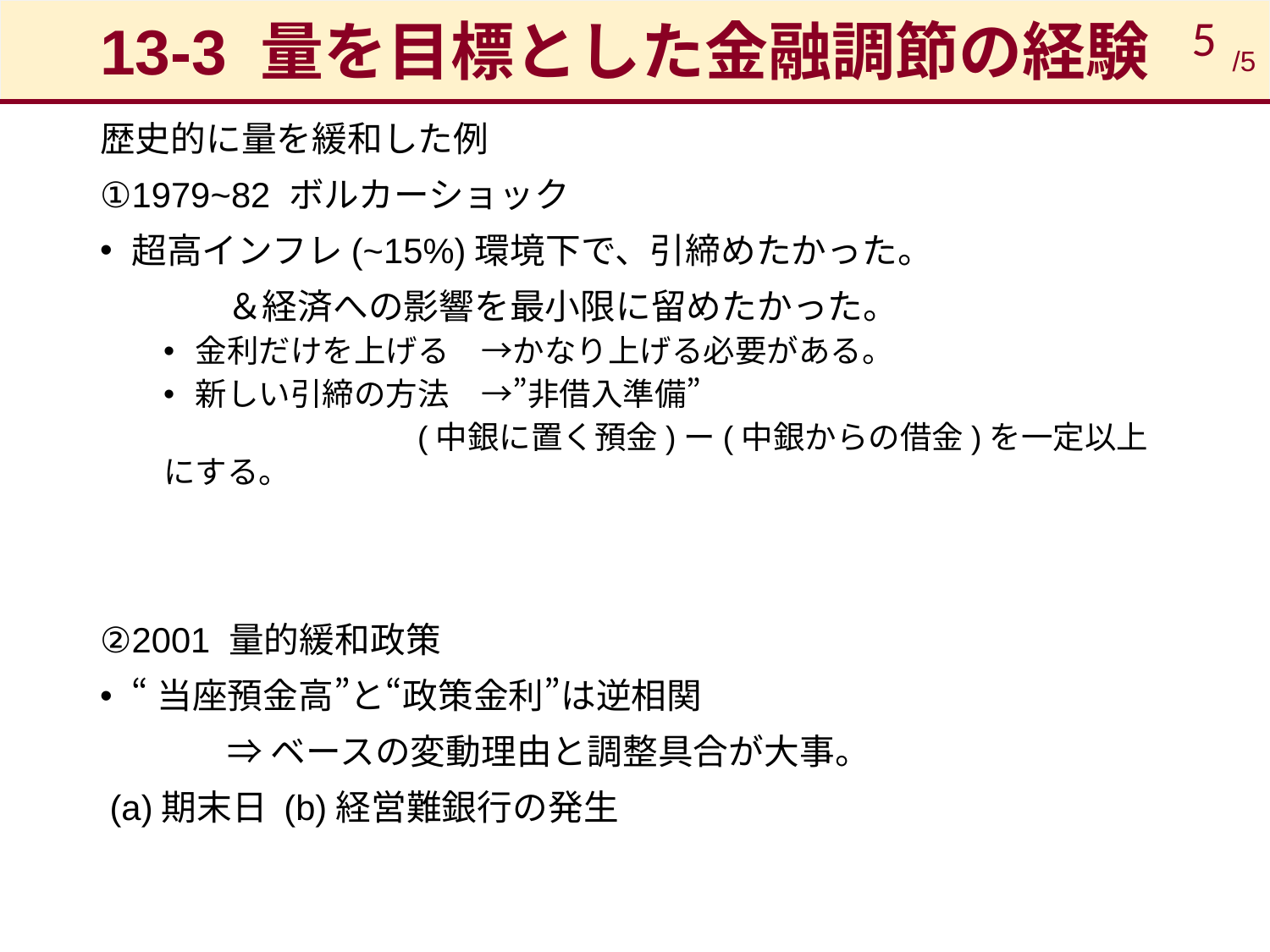

# 13-3 量を目標とした金融調節の経験
5
/5
歴史的に量を緩和した例
①1979~82 ボルカーショック
超高インフレ(~15%)環境下で、引締めたかった。
	＆経済への影響を最小限に留めたかった。
金利だけを上げる　→かなり上げる必要がある。
新しい引締の方法　→”非借入準備”
		(中銀に置く預金)ー(中銀からの借金)を一定以上にする。

②2001 量的緩和政策
“当座預金高”と“政策金利”は逆相関
	⇒ベースの変動理由と調整具合が大事。
 (a)期末日 (b)経営難銀行の発生